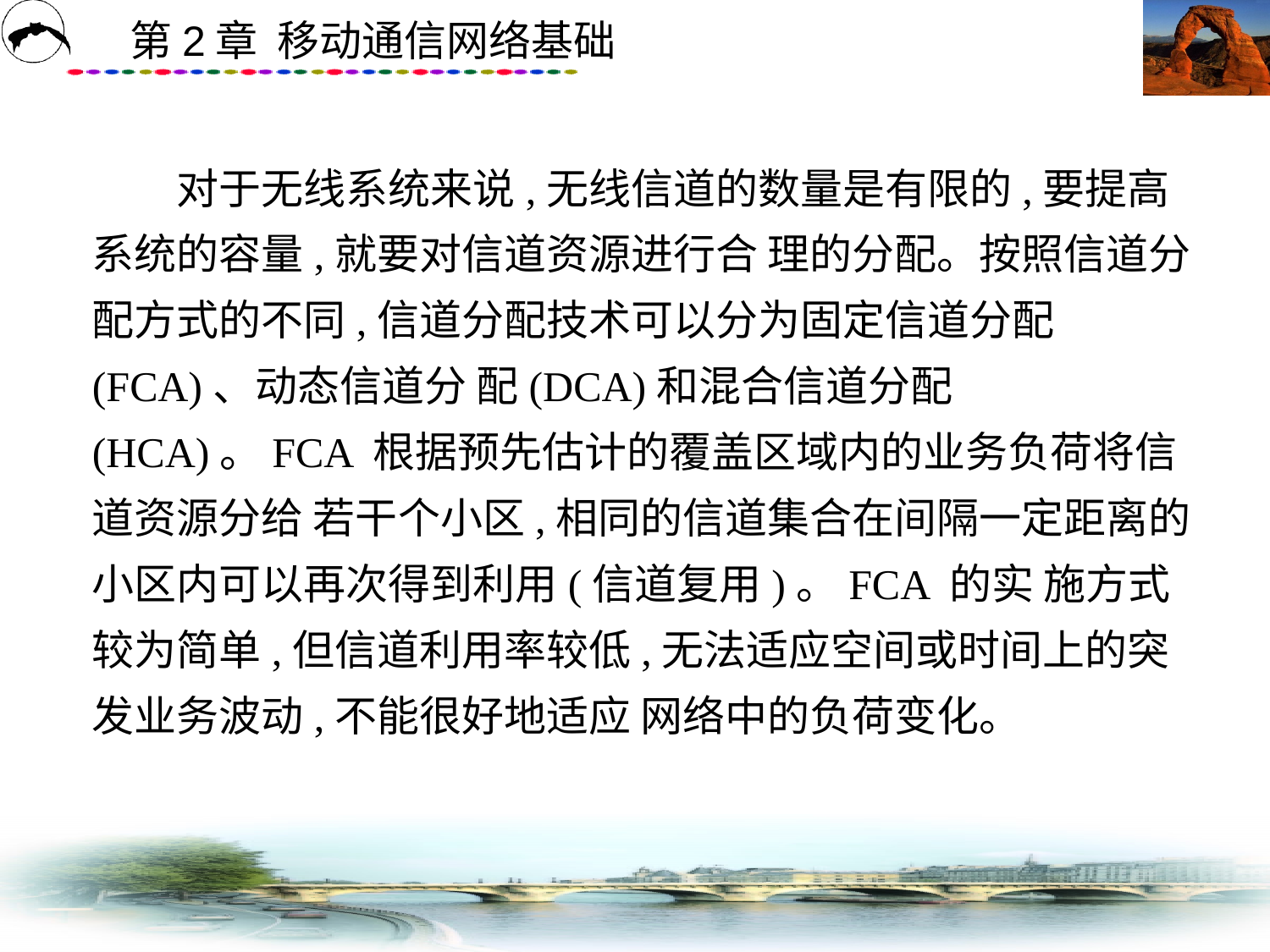

# 对于无线系统来说,无线信道的数量是有限的,要提高系统的容量,就要对信道资源进行合 理的分配。按照信道分配方式的不同,信道分配技术可以分为固定信道分配(FCA)、动态信道分 配(DCA)和混合信道分配(HCA)。FCA 根据预先估计的覆盖区域内的业务负荷将信道资源分给 若干个小区,相同的信道集合在间隔一定距离的小区内可以再次得到利用(信道复用)。FCA 的实 施方式较为简单,但信道利用率较低,无法适应空间或时间上的突发业务波动,不能很好地适应 网络中的负荷变化。